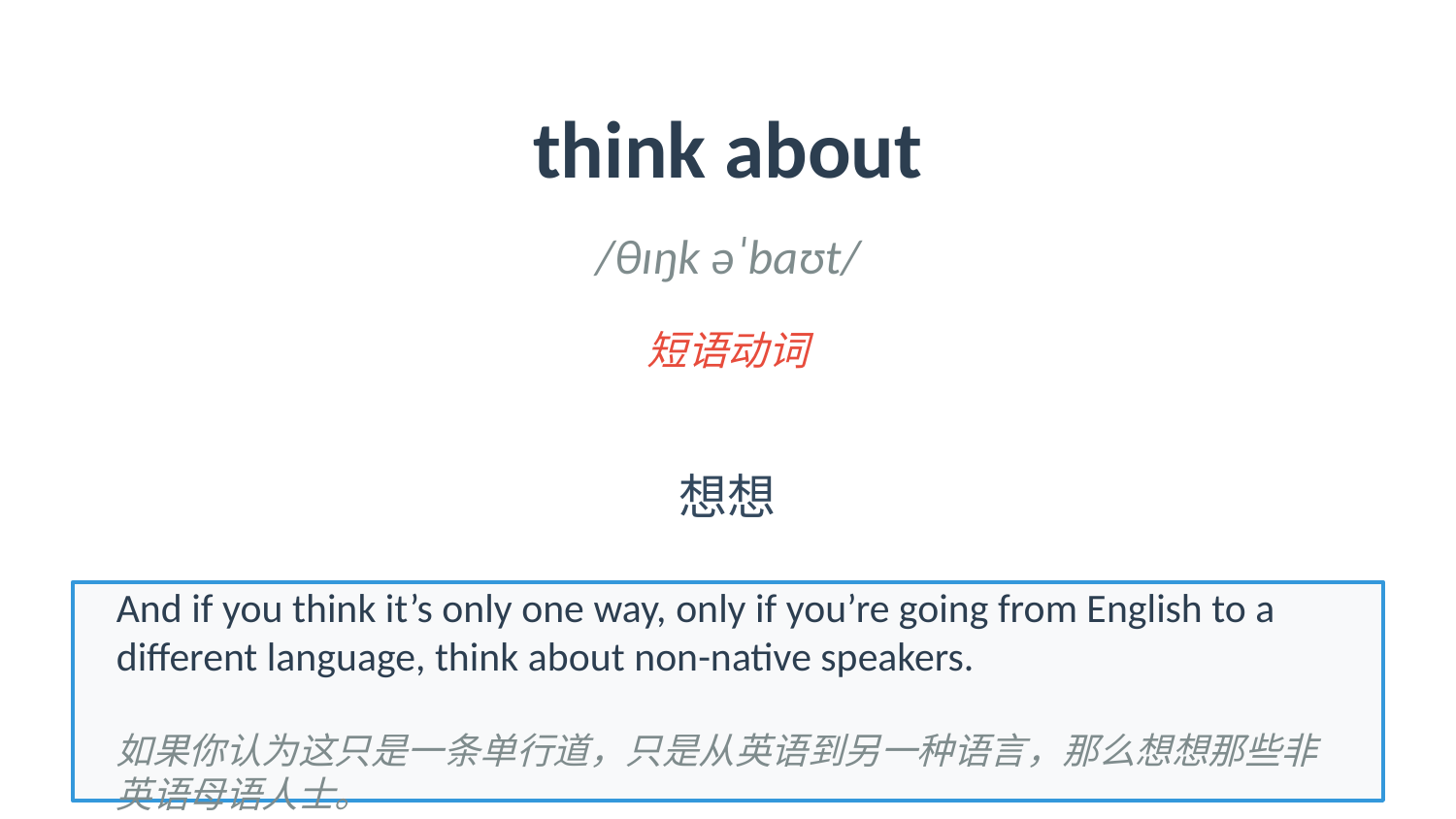

think about
/θɪŋk əˈbaʊt/
短语动词
想想

And if you think it’s only one way, only if you’re going from English to a different language, think about non-native speakers.

如果你认为这只是一条单行道，只是从英语到另一种语言，那么想想那些非英语母语人士。